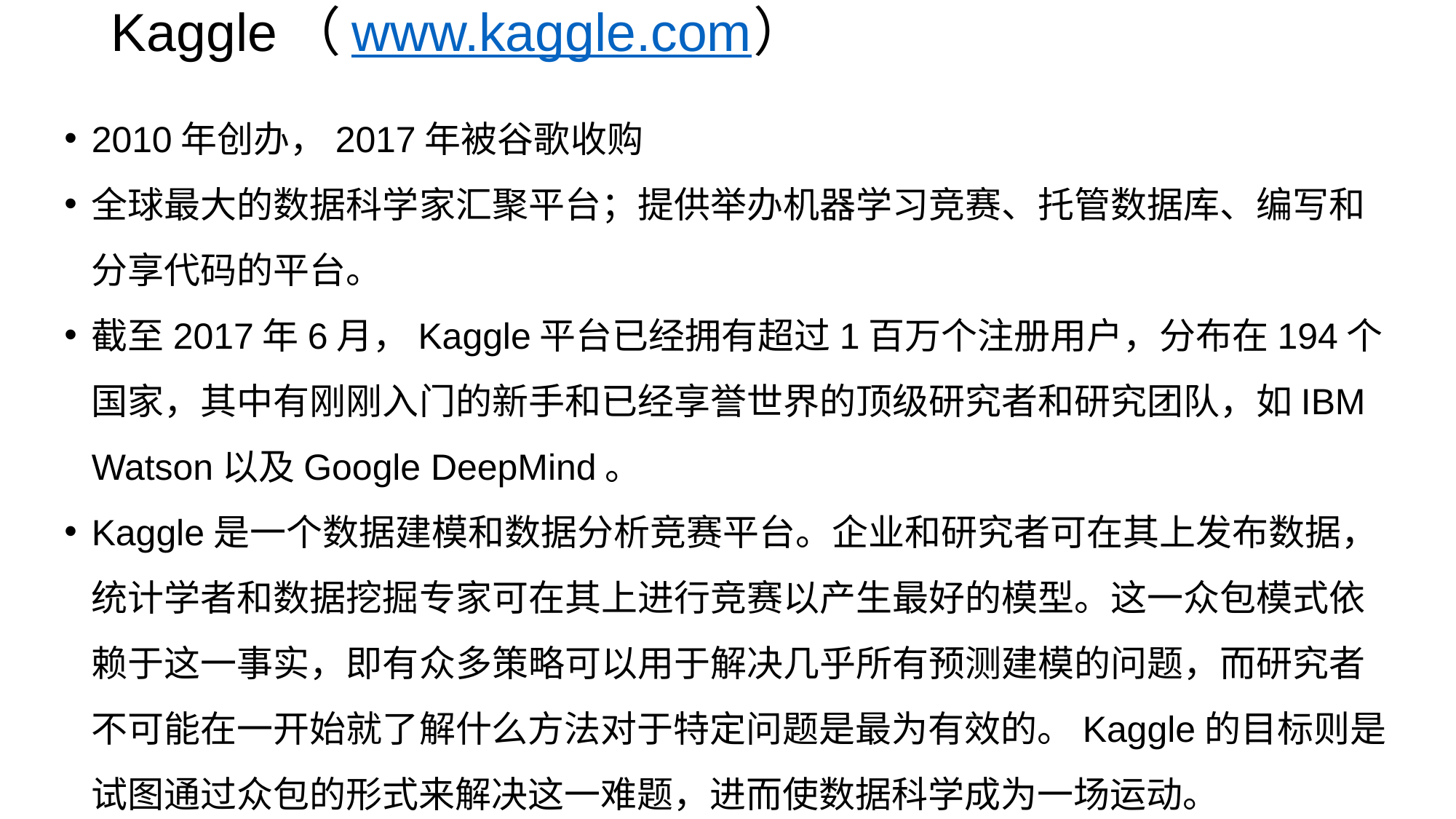

# Kaggle（www.kaggle.com）
2010年创办，2017年被谷歌收购
全球最大的数据科学家汇聚平台；提供举办机器学习竞赛、托管数据库、编写和分享代码的平台。
截至2017年6月，Kaggle平台已经拥有超过1百万个注册用户，分布在194个国家，其中有刚刚入门的新手和已经享誉世界的顶级研究者和研究团队，如IBM Watson以及Google DeepMind。
Kaggle是一个数据建模和数据分析竞赛平台。企业和研究者可在其上发布数据，统计学者和数据挖掘专家可在其上进行竞赛以产生最好的模型。这一众包模式依赖于这一事实，即有众多策略可以用于解决几乎所有预测建模的问题，而研究者不可能在一开始就了解什么方法对于特定问题是最为有效的。Kaggle的目标则是试图通过众包的形式来解决这一难题，进而使数据科学成为一场运动。